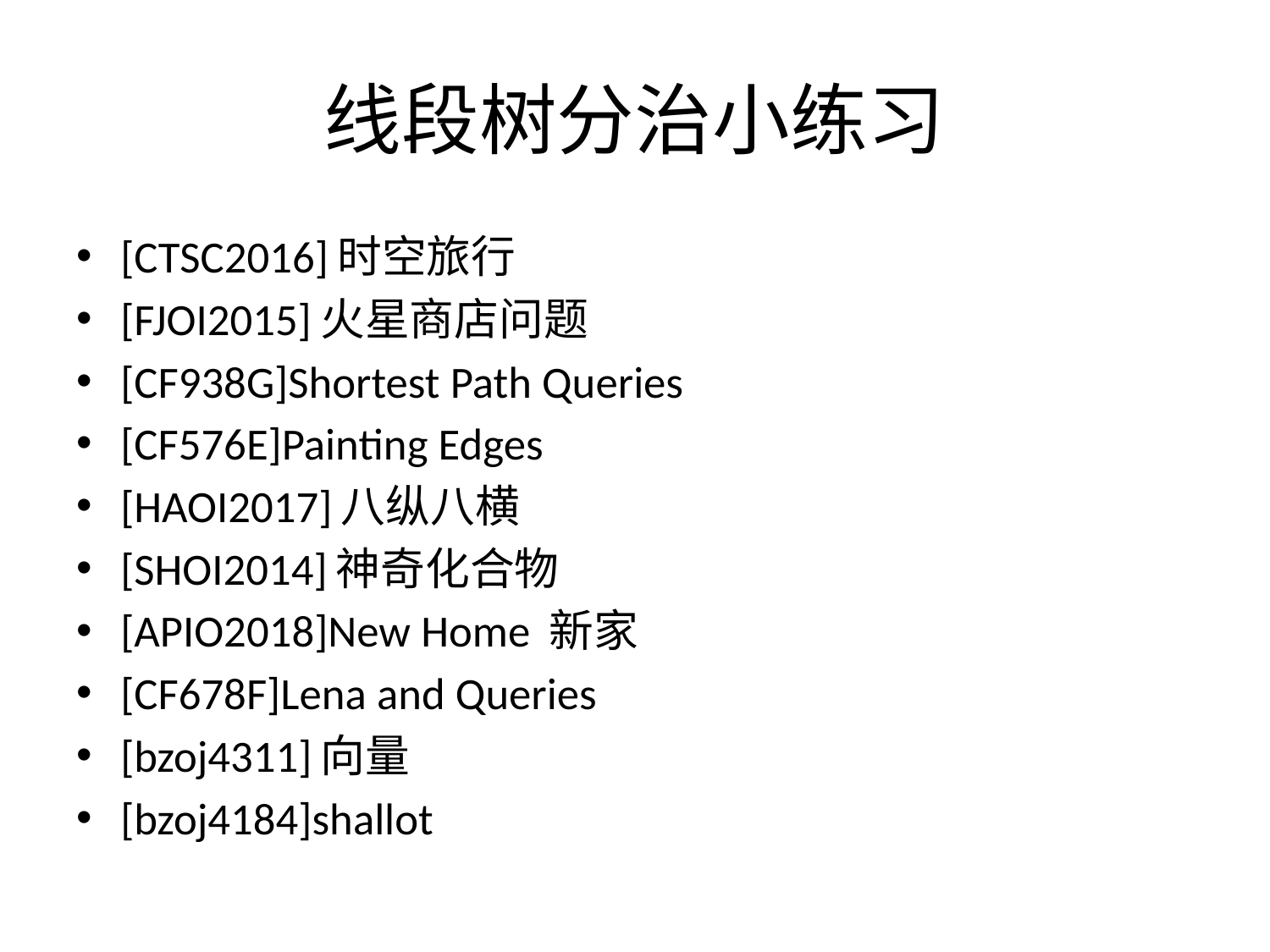

# 线段树分治小练习
[CTSC2016]时空旅行
[FJOI2015]火星商店问题
[CF938G]Shortest Path Queries
[CF576E]Painting Edges
[HAOI2017]八纵八横
[SHOI2014]神奇化合物
[APIO2018]New Home 新家
[CF678F]Lena and Queries
[bzoj4311]向量
[bzoj4184]shallot